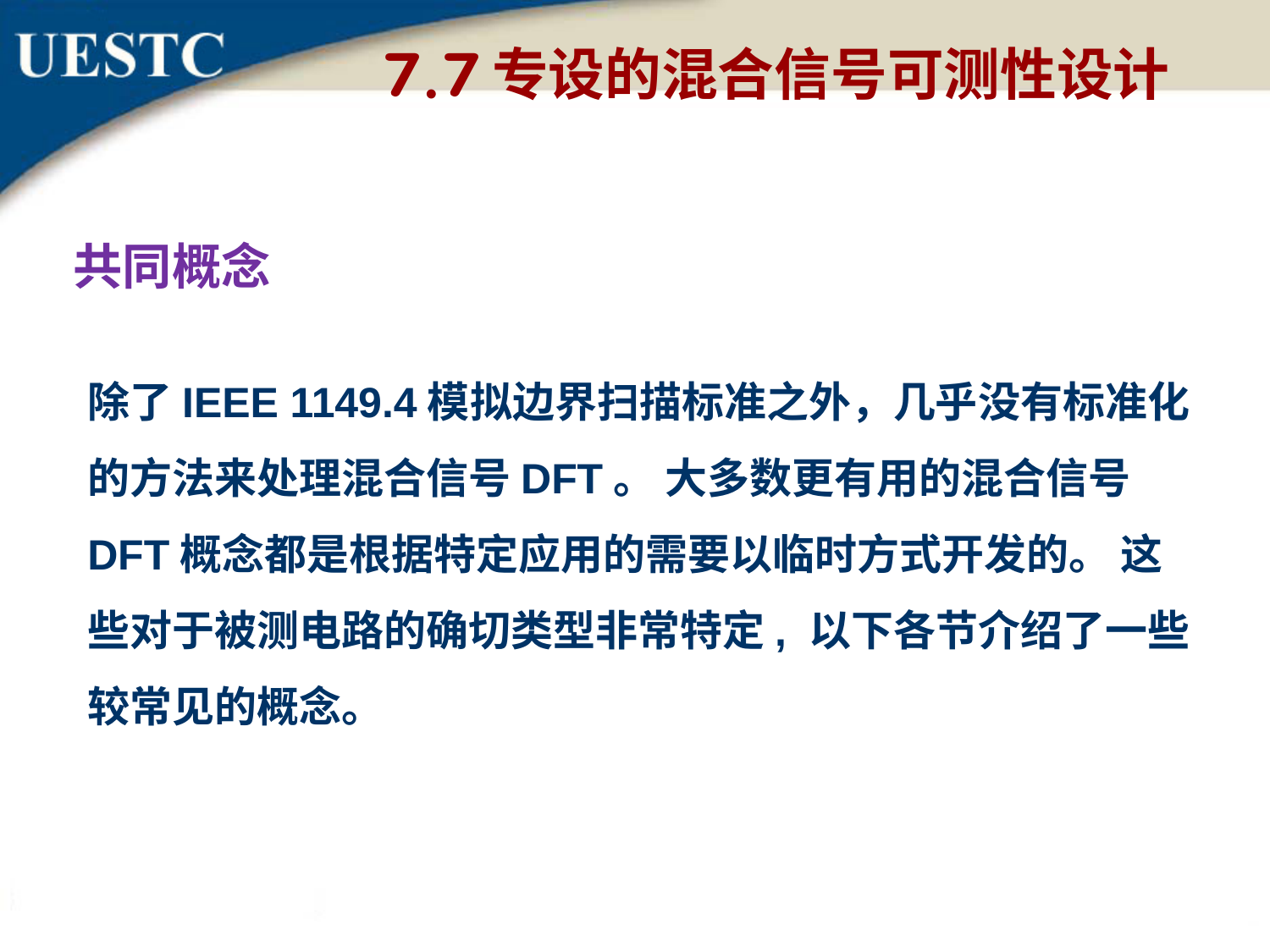

7.7专设的混合信号可测性设计
共同概念
除了IEEE 1149.4模拟边界扫描标准之外，几乎没有标准化的方法来处理混合信号DFT。 大多数更有用的混合信号DFT概念都是根据特定应用的需要以临时方式开发的。 这些对于被测电路的确切类型非常特定, 以下各节介绍了一些较常见的概念。